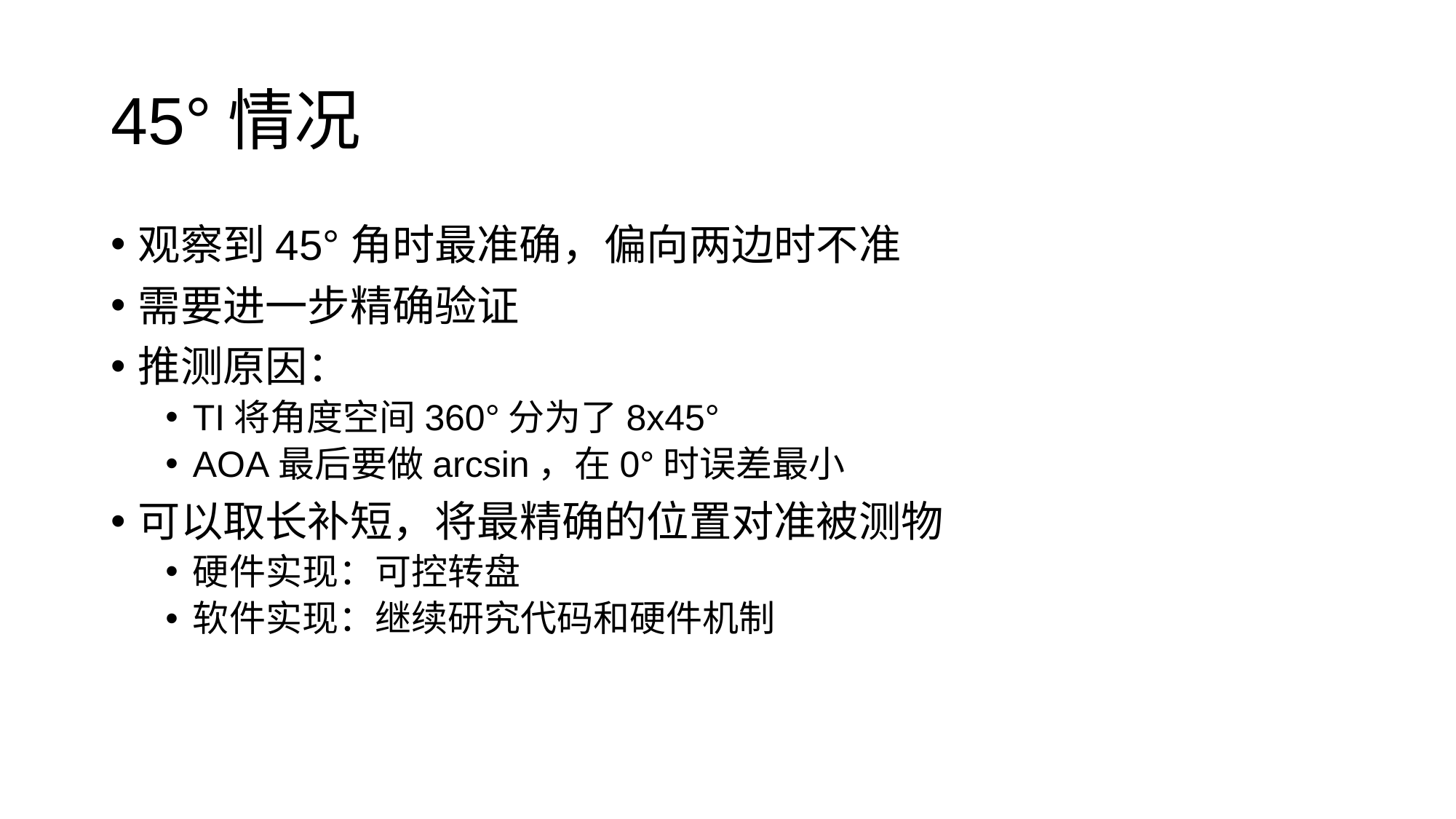

# 45°情况
观察到45°角时最准确，偏向两边时不准
需要进一步精确验证
推测原因：
TI将角度空间360°分为了8x45°
AOA最后要做arcsin，在0°时误差最小
可以取长补短，将最精确的位置对准被测物
硬件实现：可控转盘
软件实现：继续研究代码和硬件机制